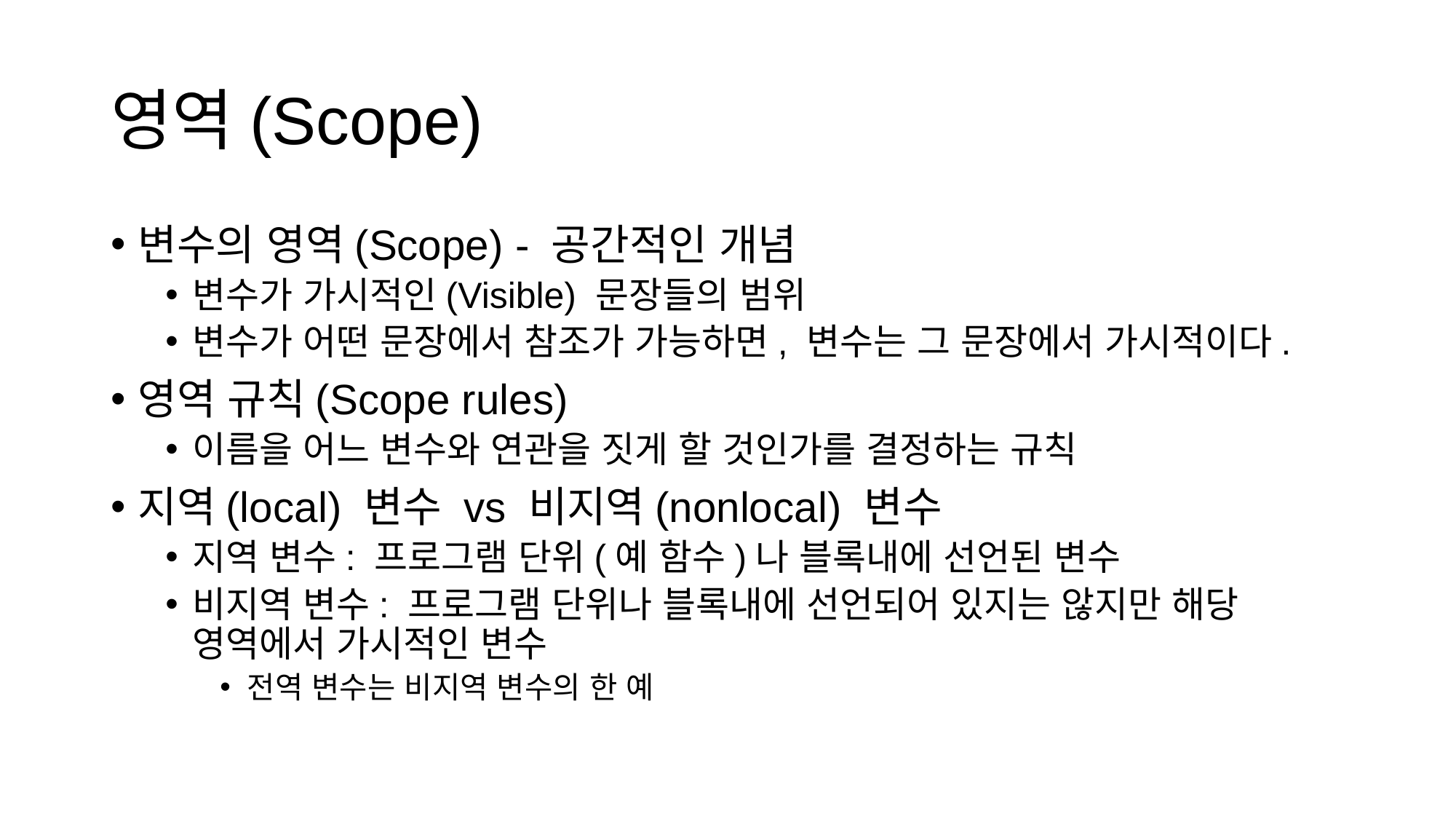

# 영역(Scope)
변수의 영역(Scope) - 공간적인 개념
변수가 가시적인(Visible) 문장들의 범위
변수가 어떤 문장에서 참조가 가능하면, 변수는 그 문장에서 가시적이다.
영역 규칙(Scope rules)
이름을 어느 변수와 연관을 짓게 할 것인가를 결정하는 규칙
지역(local) 변수 vs 비지역(nonlocal) 변수
지역 변수: 프로그램 단위(예 함수)나 블록내에 선언된 변수
비지역 변수: 프로그램 단위나 블록내에 선언되어 있지는 않지만 해당 영역에서 가시적인 변수
전역 변수는 비지역 변수의 한 예